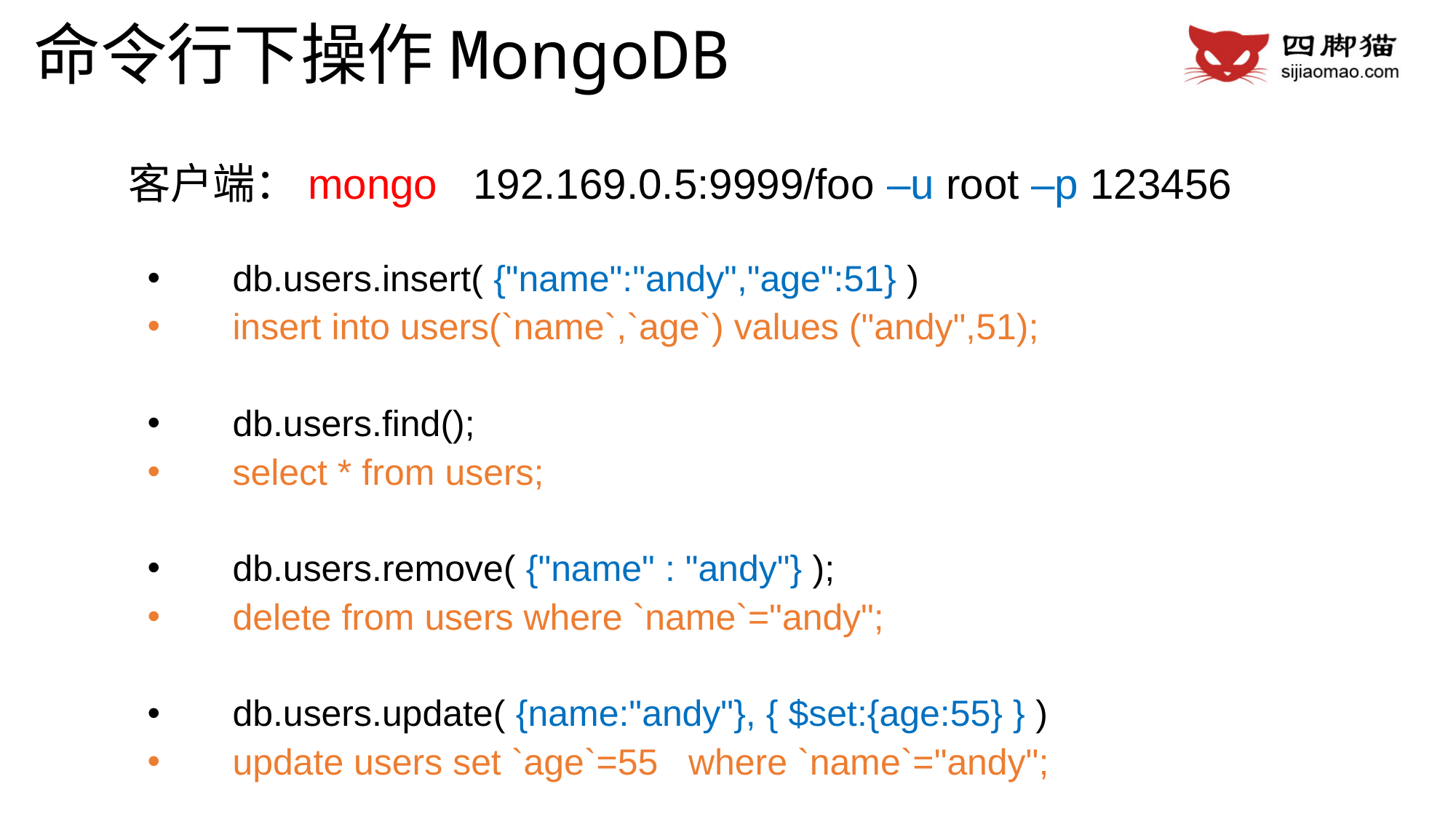

# 命令行下操作MongoDB
客户端：mongo   192.169.0.5:9999/foo –u root –p 123456
db.users.insert( {"name":"andy","age":51} )
insert into users(`name`,`age`) values ("andy",51);

db.users.find();
select * from users;

db.users.remove( {"name" : "andy"} );
delete from users where `name`="andy";

db.users.update( {name:"andy"}, { $set:{age:55} } )
update users set `age`=55   where `name`="andy";